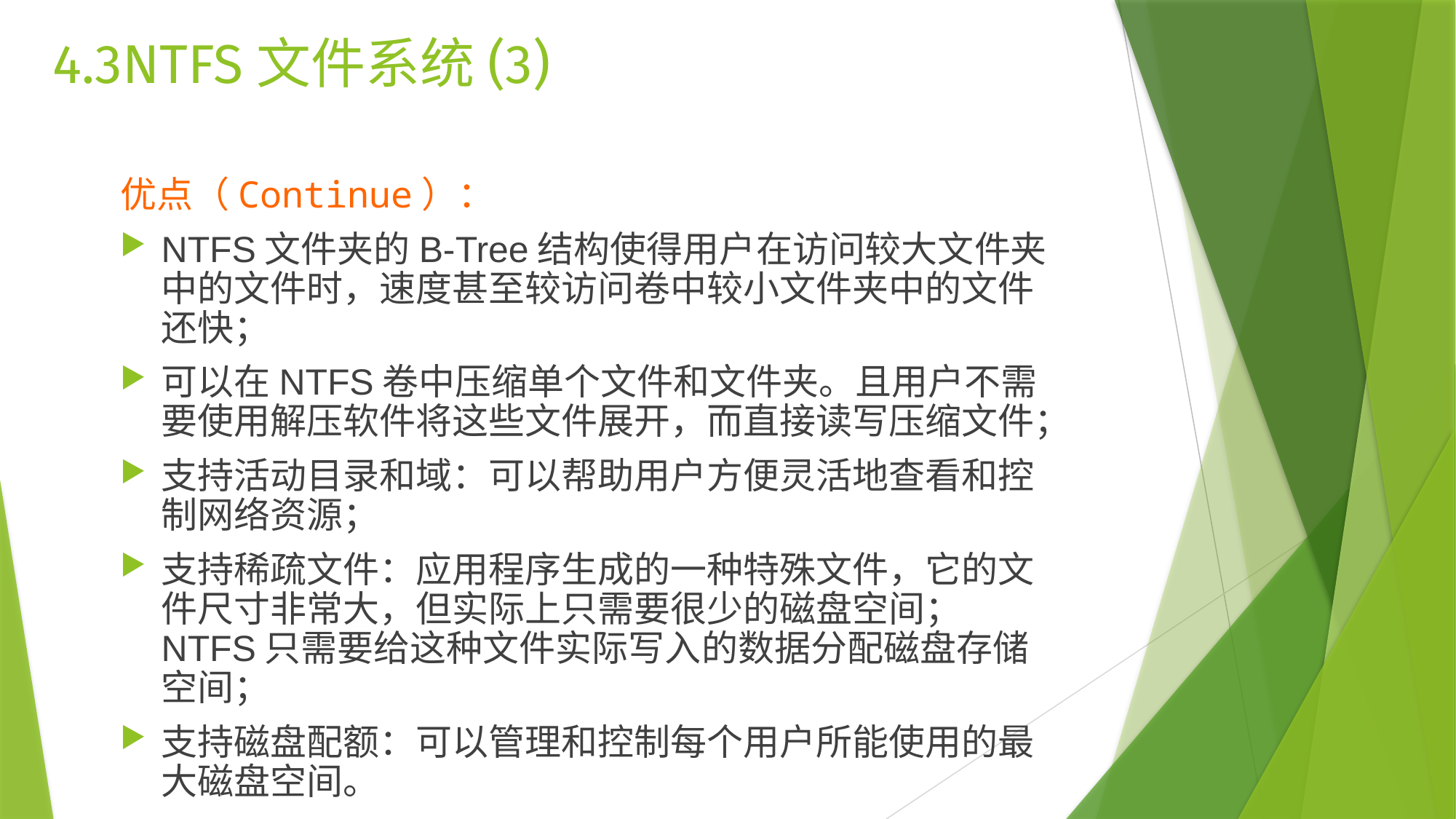

4.3NTFS文件系统(3)
优点（Continue）：
NTFS文件夹的B-Tree结构使得用户在访问较大文件夹中的文件时，速度甚至较访问卷中较小文件夹中的文件还快；
可以在NTFS卷中压缩单个文件和文件夹。且用户不需要使用解压软件将这些文件展开，而直接读写压缩文件；
支持活动目录和域：可以帮助用户方便灵活地查看和控制网络资源；
支持稀疏文件：应用程序生成的一种特殊文件，它的文件尺寸非常大，但实际上只需要很少的磁盘空间；NTFS只需要给这种文件实际写入的数据分配磁盘存储空间；
支持磁盘配额：可以管理和控制每个用户所能使用的最大磁盘空间。